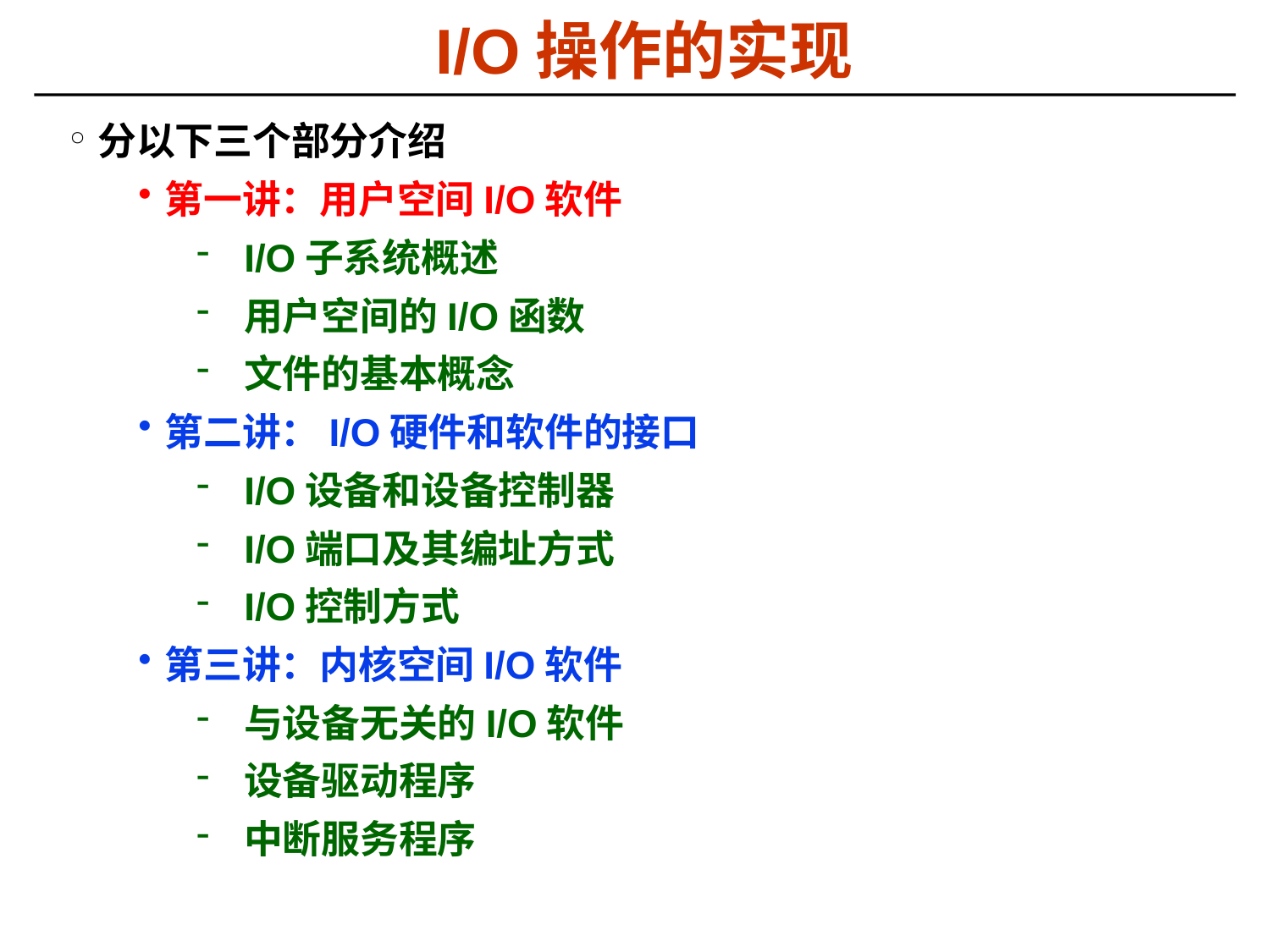

# I/O操作的实现
分以下三个部分介绍
第一讲：用户空间I/O软件
I/O子系统概述
用户空间的I/O函数
文件的基本概念
第二讲：I/O硬件和软件的接口
I/O设备和设备控制器
I/O端口及其编址方式
I/O控制方式
第三讲：内核空间I/O软件
与设备无关的I/O软件
设备驱动程序
中断服务程序